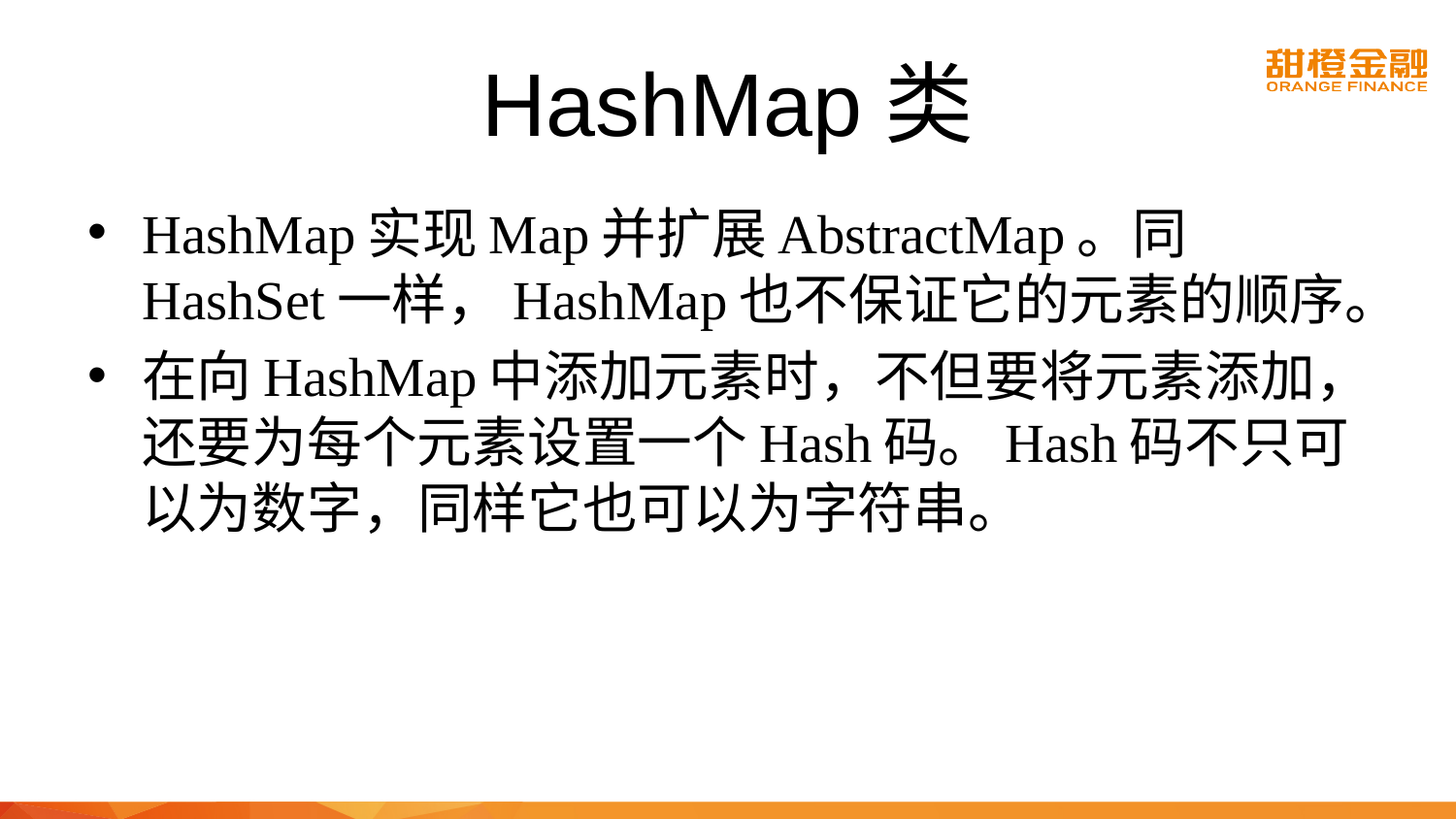

# HashMap类
HashMap实现Map并扩展AbstractMap。同HashSet一样，HashMap也不保证它的元素的顺序。
在向HashMap中添加元素时，不但要将元素添加，还要为每个元素设置一个Hash码。Hash码不只可以为数字，同样它也可以为字符串。